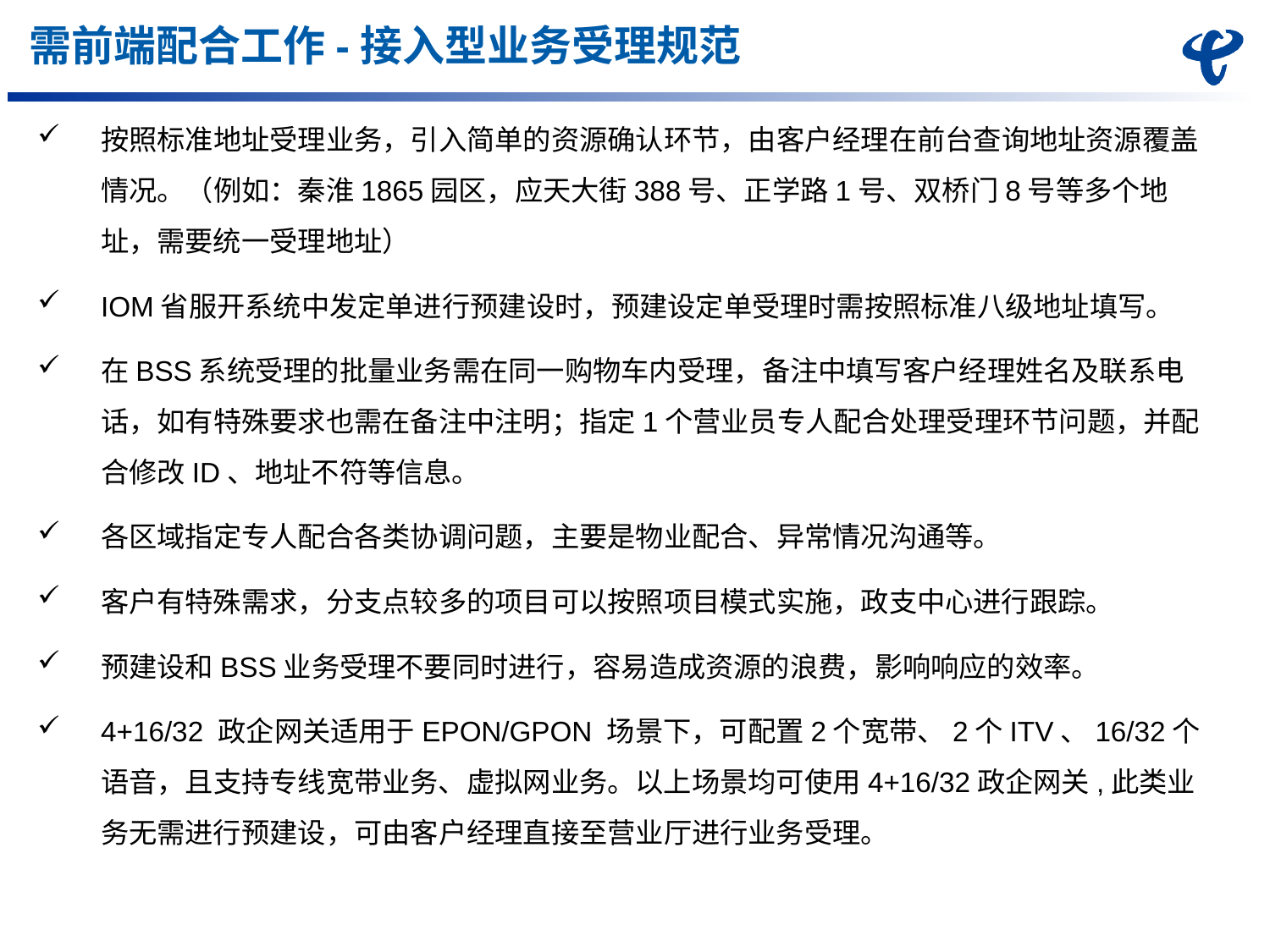

# 需前端配合工作-接入型业务受理规范
按照标准地址受理业务，引入简单的资源确认环节，由客户经理在前台查询地址资源覆盖情况。（例如：秦淮1865园区，应天大街388号、正学路1号、双桥门8号等多个地址，需要统一受理地址）
IOM省服开系统中发定单进行预建设时，预建设定单受理时需按照标准八级地址填写。
在BSS系统受理的批量业务需在同一购物车内受理，备注中填写客户经理姓名及联系电话，如有特殊要求也需在备注中注明；指定1个营业员专人配合处理受理环节问题，并配合修改ID、地址不符等信息。
各区域指定专人配合各类协调问题，主要是物业配合、异常情况沟通等。
客户有特殊需求，分支点较多的项目可以按照项目模式实施，政支中心进行跟踪。
预建设和BSS业务受理不要同时进行，容易造成资源的浪费，影响响应的效率。
4+16/32 政企网关适用于EPON/GPON 场景下，可配置2个宽带、2个ITV、16/32个语音，且支持专线宽带业务、虚拟网业务。以上场景均可使用4+16/32政企网关,此类业务无需进行预建设，可由客户经理直接至营业厅进行业务受理。